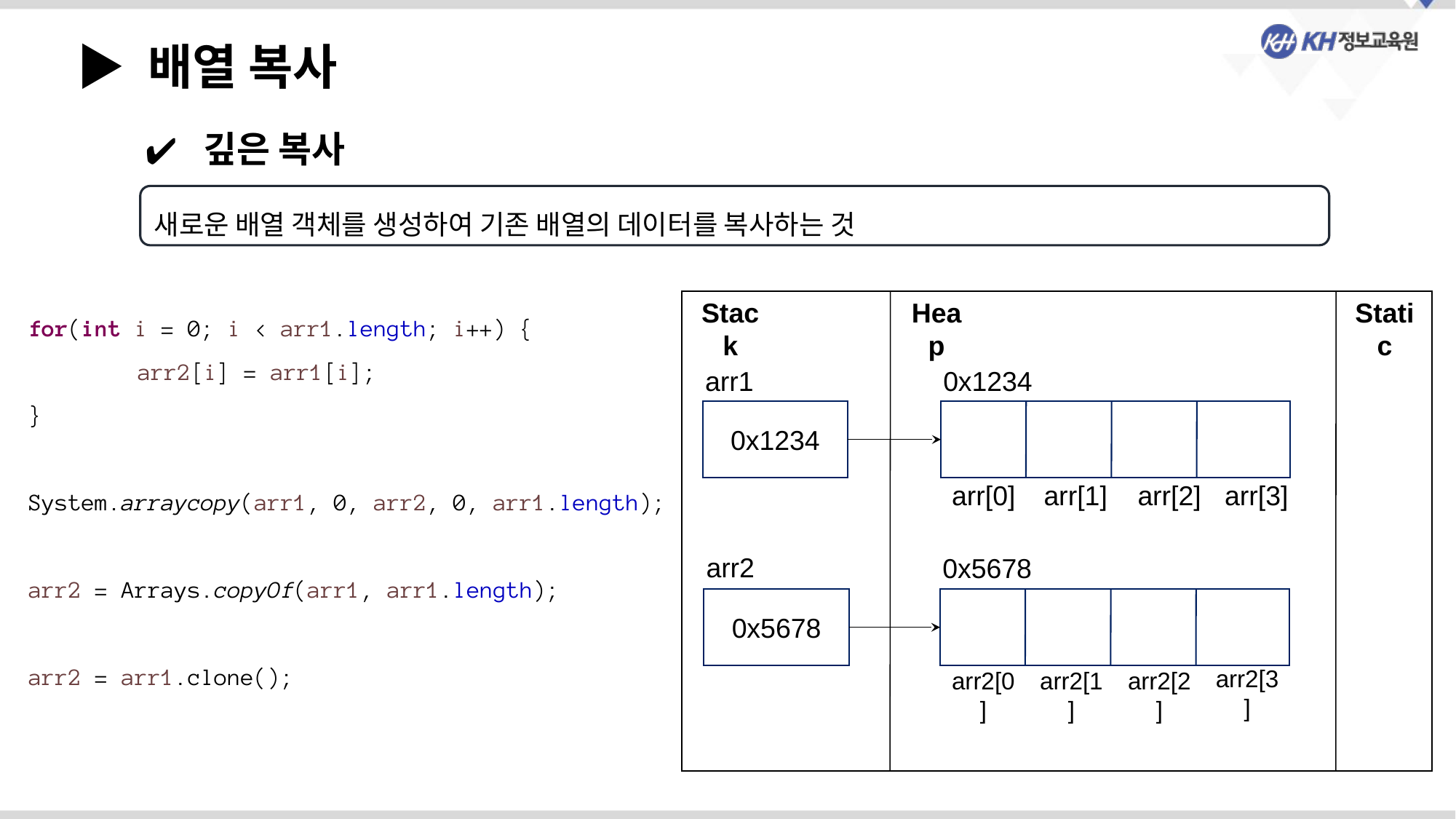

▶ 배열 복사
 깊은 복사

Static
Heap
Stack
새로운 배열 객체를 생성하여 기존 배열의 데이터를 복사하는 것
for(int i = 0; i < arr1.length; i++) {
	arr2[i] = arr1[i];
}

System.arraycopy(arr1, 0, arr2, 0, arr1.length);

arr2 = Arrays.copyOf(arr1, arr1.length);

arr2 = arr1.clone();
arr1
0x1234
0x1234

arr[0]
arr[1]
arr[2]
arr[3]
arr2
0x5678
0x5678

arr2[3]
arr2[0]
arr2[1]
arr2[2]